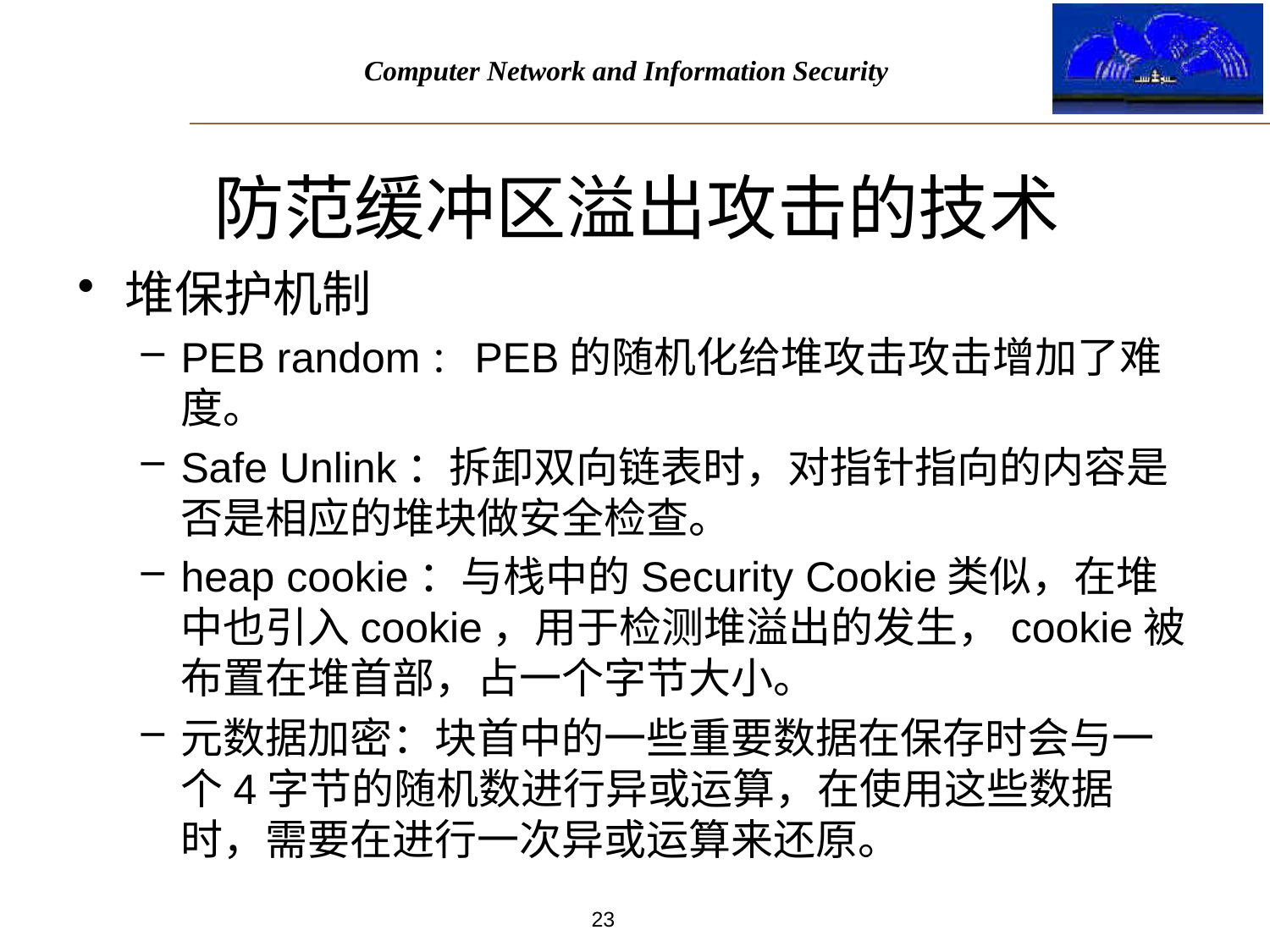

防范缓冲区溢出攻击的技术
堆保护机制
PEB random：PEB的随机化给堆攻击攻击增加了难度。
Safe Unlink：拆卸双向链表时，对指针指向的内容是否是相应的堆块做安全检查。
heap cookie：与栈中的Security Cookie类似，在堆中也引入cookie，用于检测堆溢出的发生，cookie被布置在堆首部，占一个字节大小。
元数据加密：块首中的一些重要数据在保存时会与一个4字节的随机数进行异或运算，在使用这些数据时，需要在进行一次异或运算来还原。
23